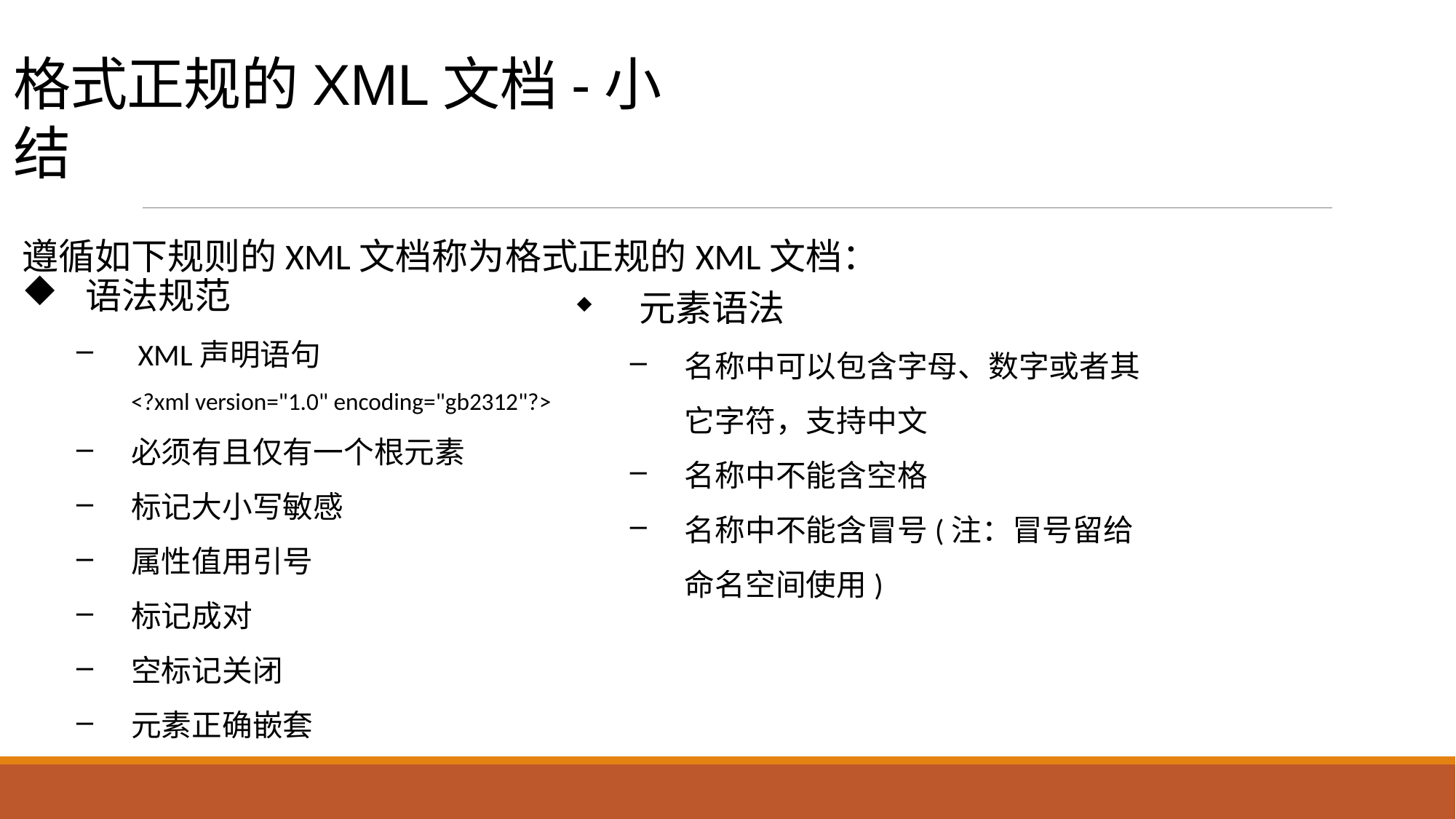

# 格式正规的XML文档-小结
遵循如下规则的XML文档称为格式正规的XML文档：
语法规范
 XML声明语句
<?xml version="1.0" encoding="gb2312"?>
必须有且仅有一个根元素
标记大小写敏感
属性值用引号
标记成对
空标记关闭
元素正确嵌套
元素语法
名称中可以包含字母、数字或者其它字符，支持中文
名称中不能含空格
名称中不能含冒号(注：冒号留给命名空间使用)